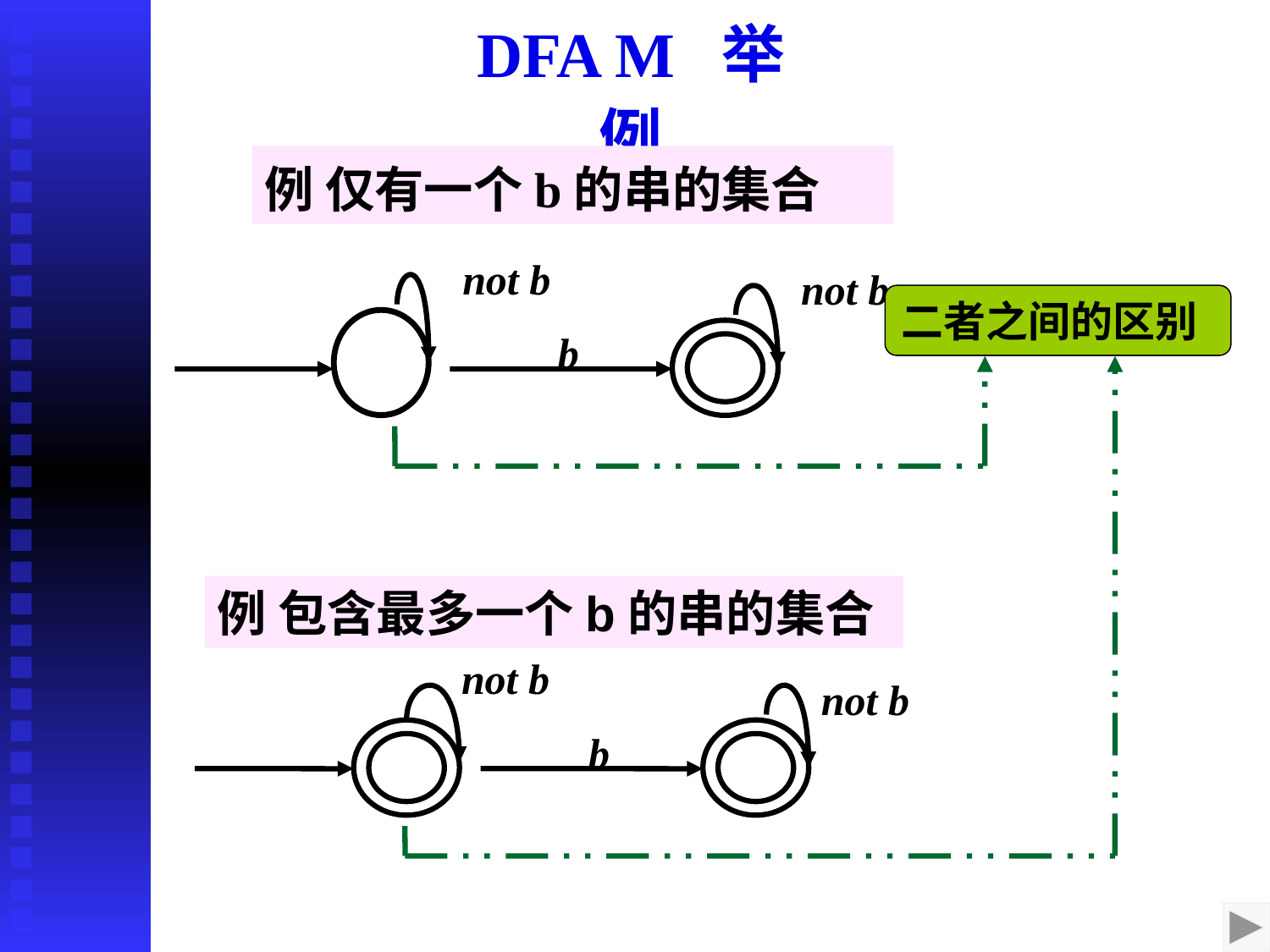

DFA M  举例
例 仅有一个b的串的集合
not b
not b

b

二者之间的区别

例 包含最多一个b的串的集合
not b
not b

b